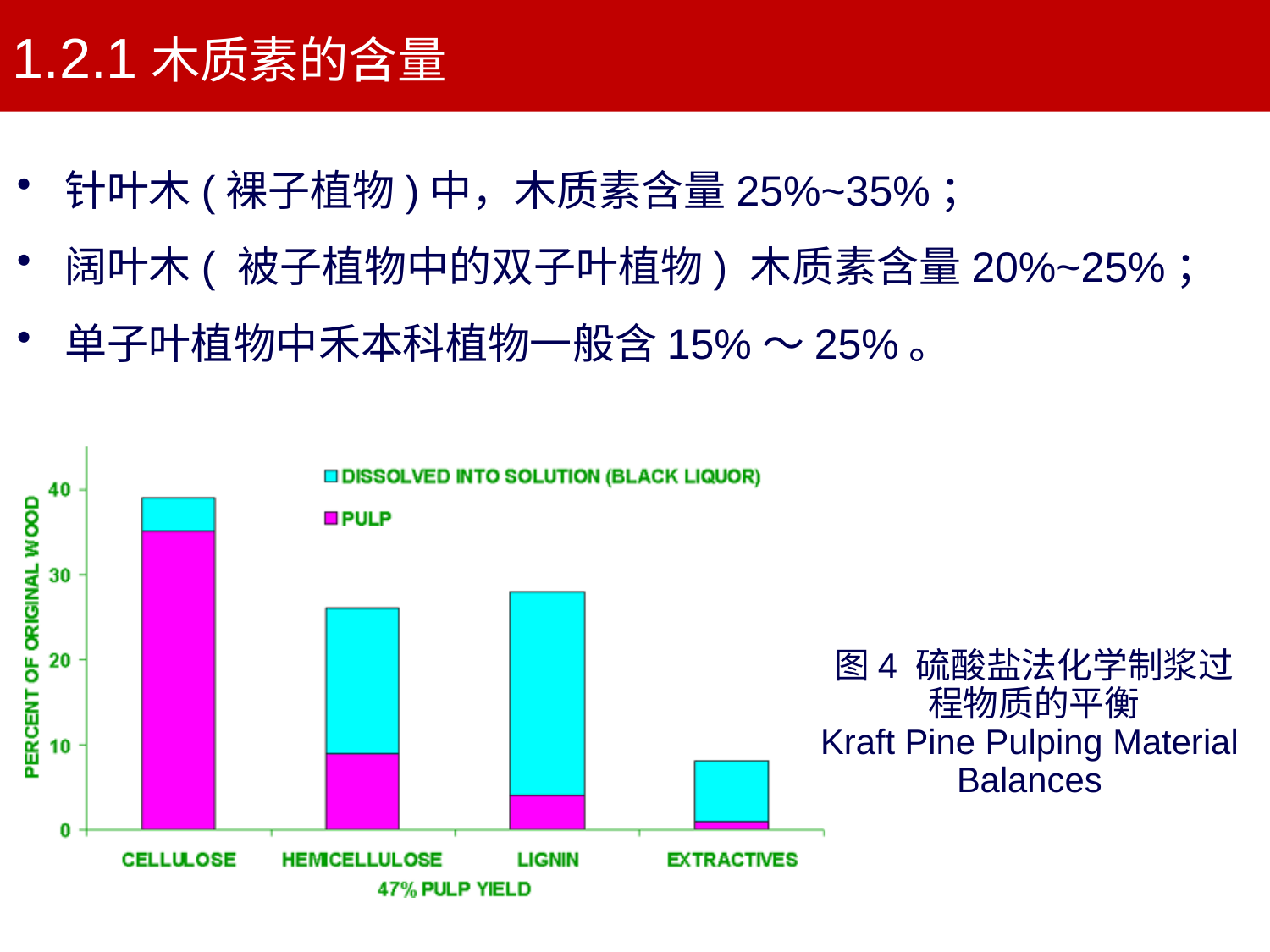

1.2.1木质素的含量
针叶木(裸子植物)中，木质素含量25%~35%；
阔叶木( 被子植物中的双子叶植物) 木质素含量20%~25%；
单子叶植物中禾本科植物一般含15%～25%。

图4 硫酸盐法化学制浆过程物质的平衡
Kraft Pine Pulping Material Balances